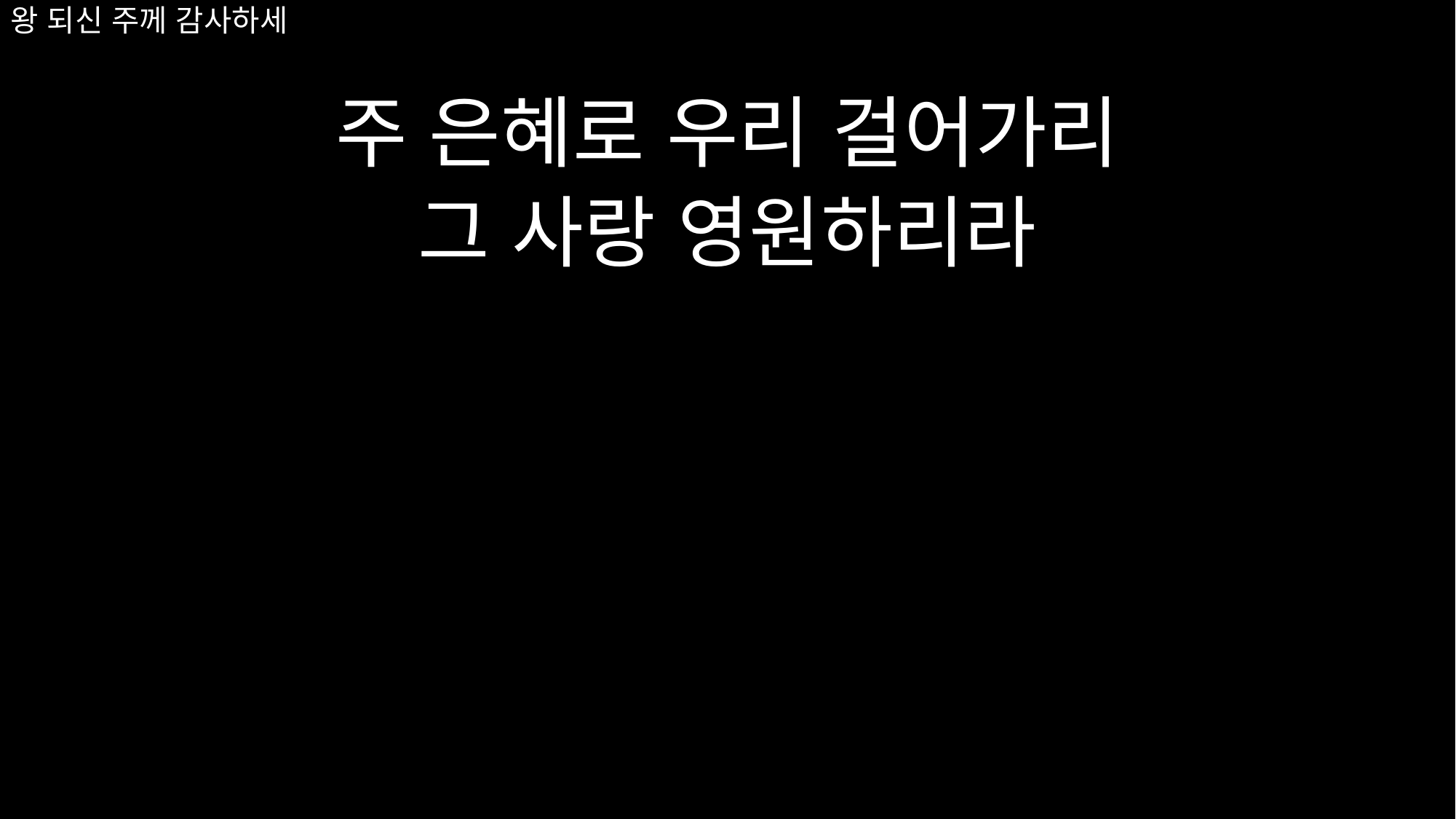

# 왕 되신 주께 감사하세
주 은혜로 우리 걸어가리
그 사랑 영원하리라